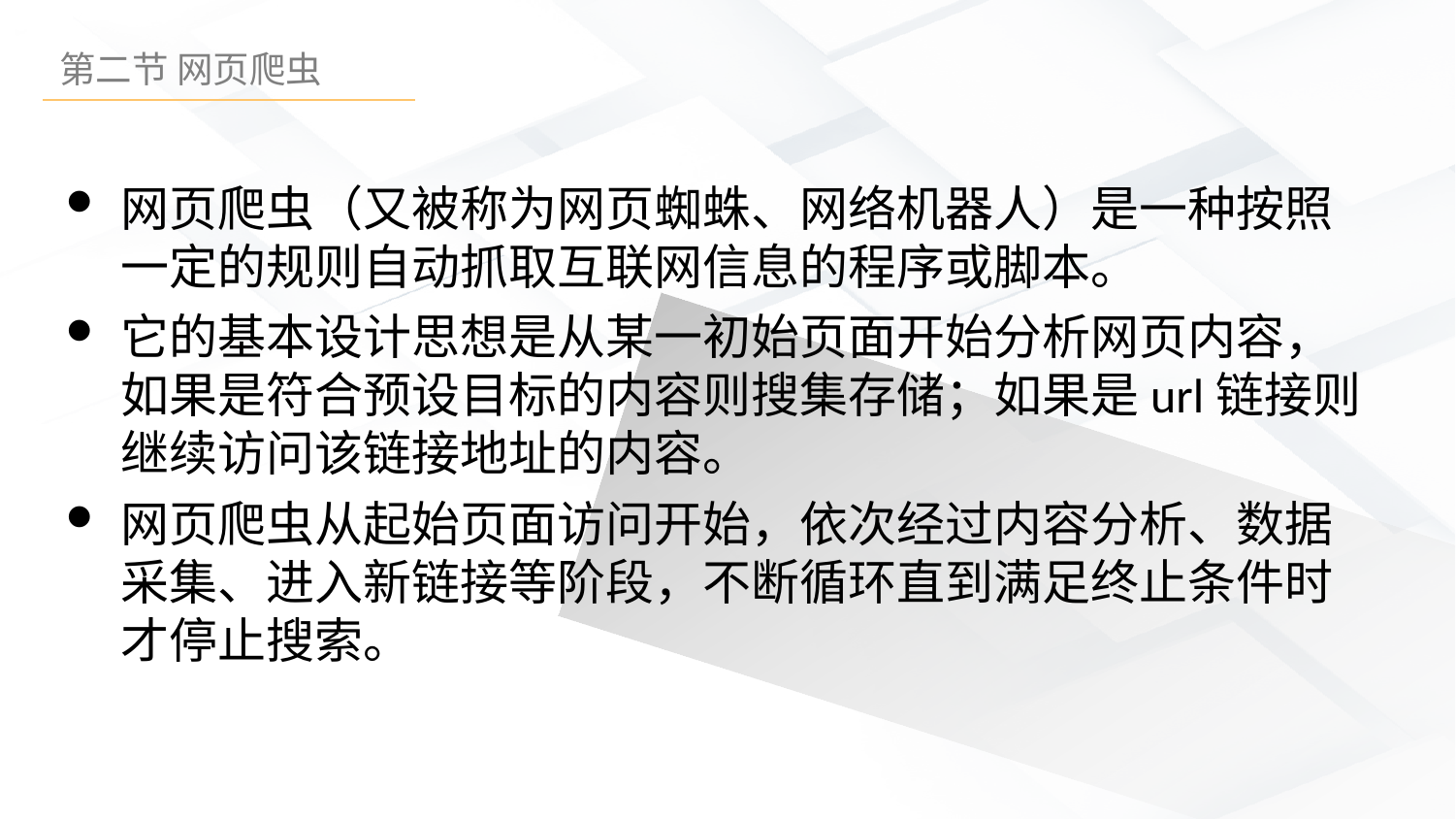

网页爬虫（又被称为网页蜘蛛、网络机器人）是一种按照一定的规则自动抓取互联网信息的程序或脚本。
它的基本设计思想是从某一初始页面开始分析网页内容，如果是符合预设目标的内容则搜集存储；如果是url链接则继续访问该链接地址的内容。
网页爬虫从起始页面访问开始，依次经过内容分析、数据采集、进入新链接等阶段，不断循环直到满足终止条件时才停止搜索。